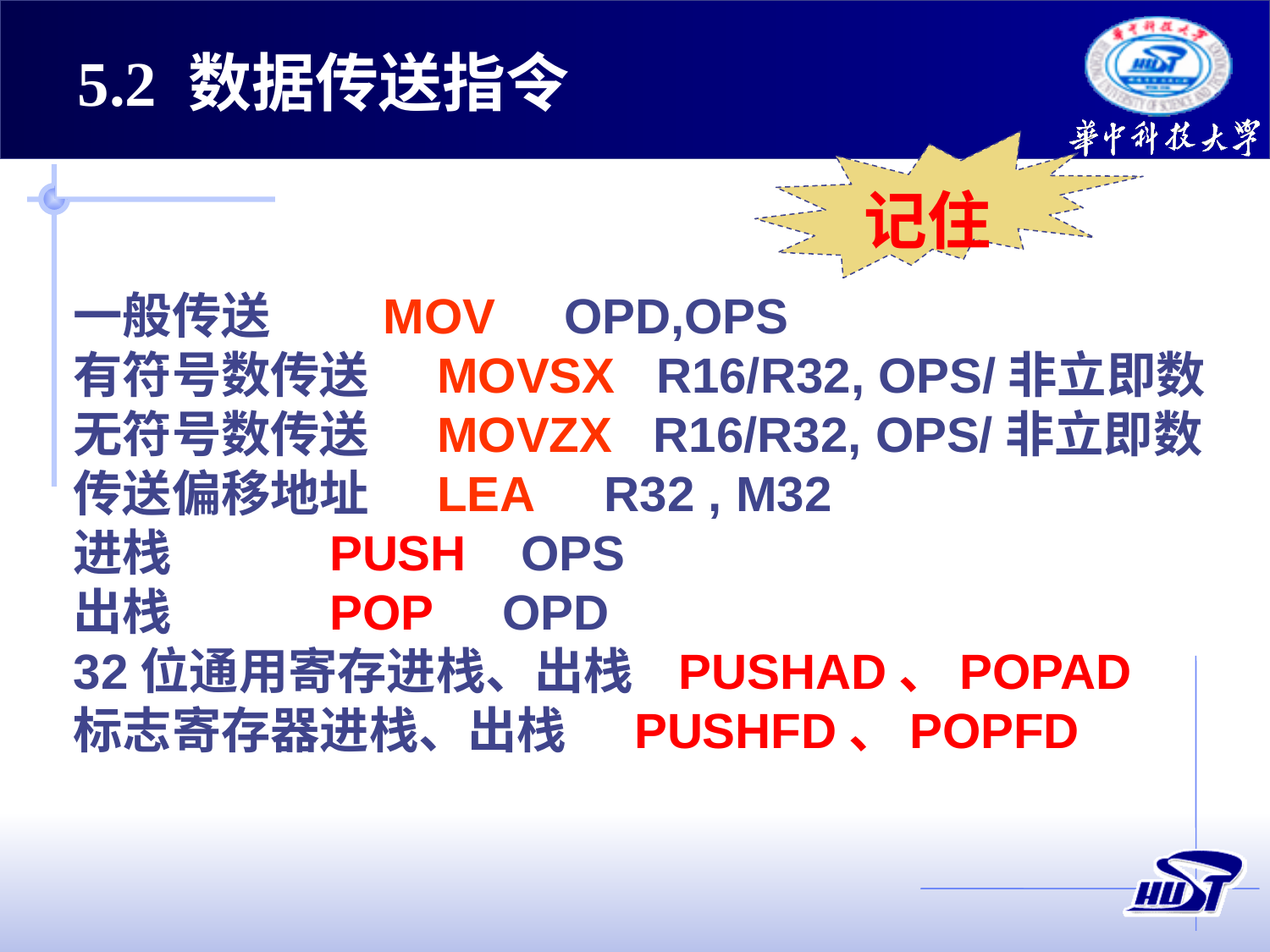

5.2 数据传送指令
记住
一般传送         MOV     OPD,OPS
有符号数传送     MOVSX   R16/R32, OPS/非立即数
无符号数传送     MOVZX   R16/R32, OPS/非立即数
传送偏移地址     LEA     R32 , M32
进栈             PUSH    OPS
出栈             POP     OPD
32位通用寄存进栈、出栈   PUSHAD、POPAD
标志寄存器进栈、出栈     PUSHFD、POPFD